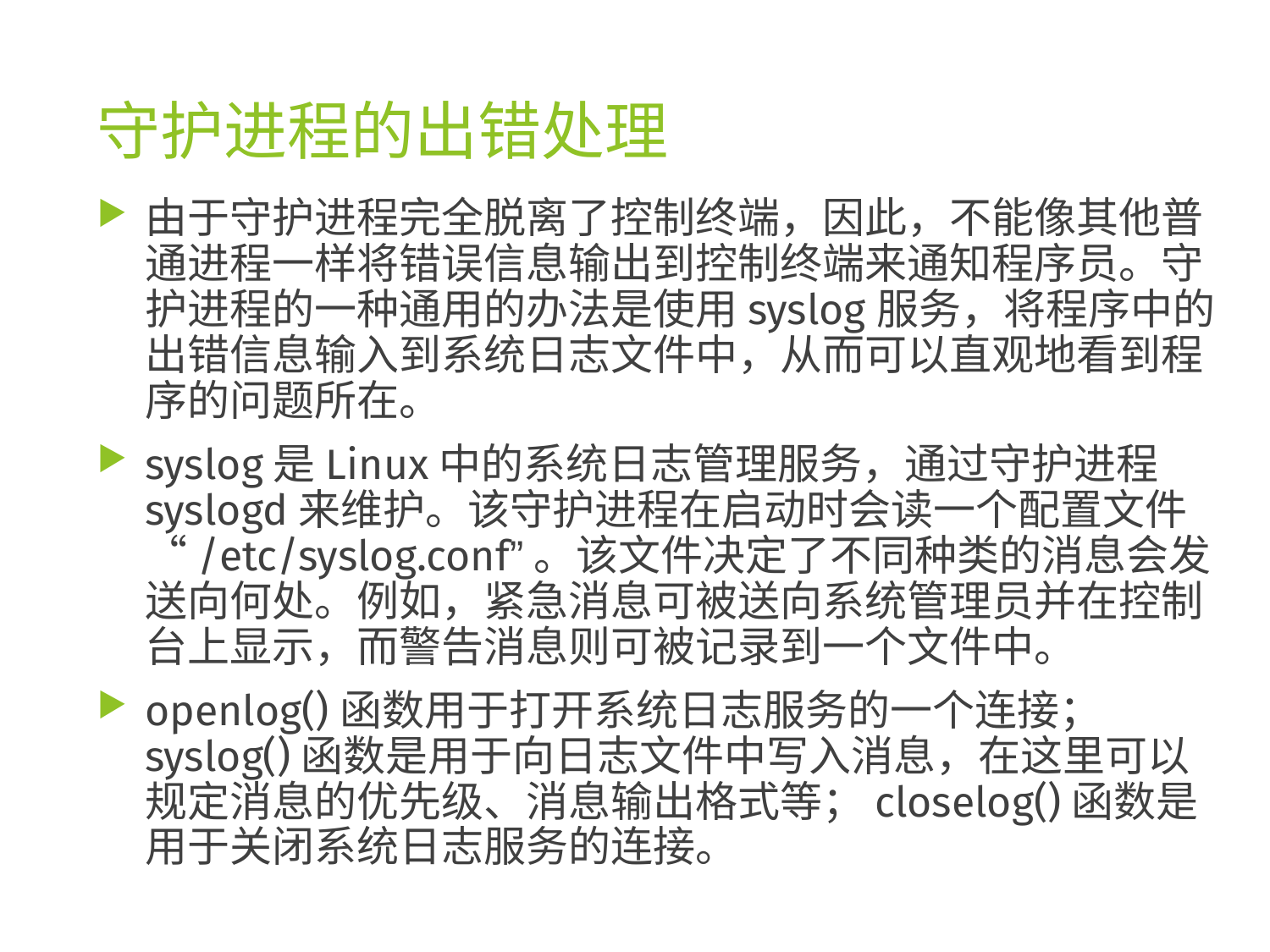

# 守护进程的出错处理
由于守护进程完全脱离了控制终端，因此，不能像其他普通进程一样将错误信息输出到控制终端来通知程序员。守护进程的一种通用的办法是使用syslog服务，将程序中的出错信息输入到系统日志文件中，从而可以直观地看到程序的问题所在。
syslog是Linux中的系统日志管理服务，通过守护进程syslogd来维护。该守护进程在启动时会读一个配置文件“/etc/syslog.conf”。该文件决定了不同种类的消息会发送向何处。例如，紧急消息可被送向系统管理员并在控制台上显示，而警告消息则可被记录到一个文件中。
openlog()函数用于打开系统日志服务的一个连接；syslog()函数是用于向日志文件中写入消息，在这里可以规定消息的优先级、消息输出格式等；closelog()函数是用于关闭系统日志服务的连接。